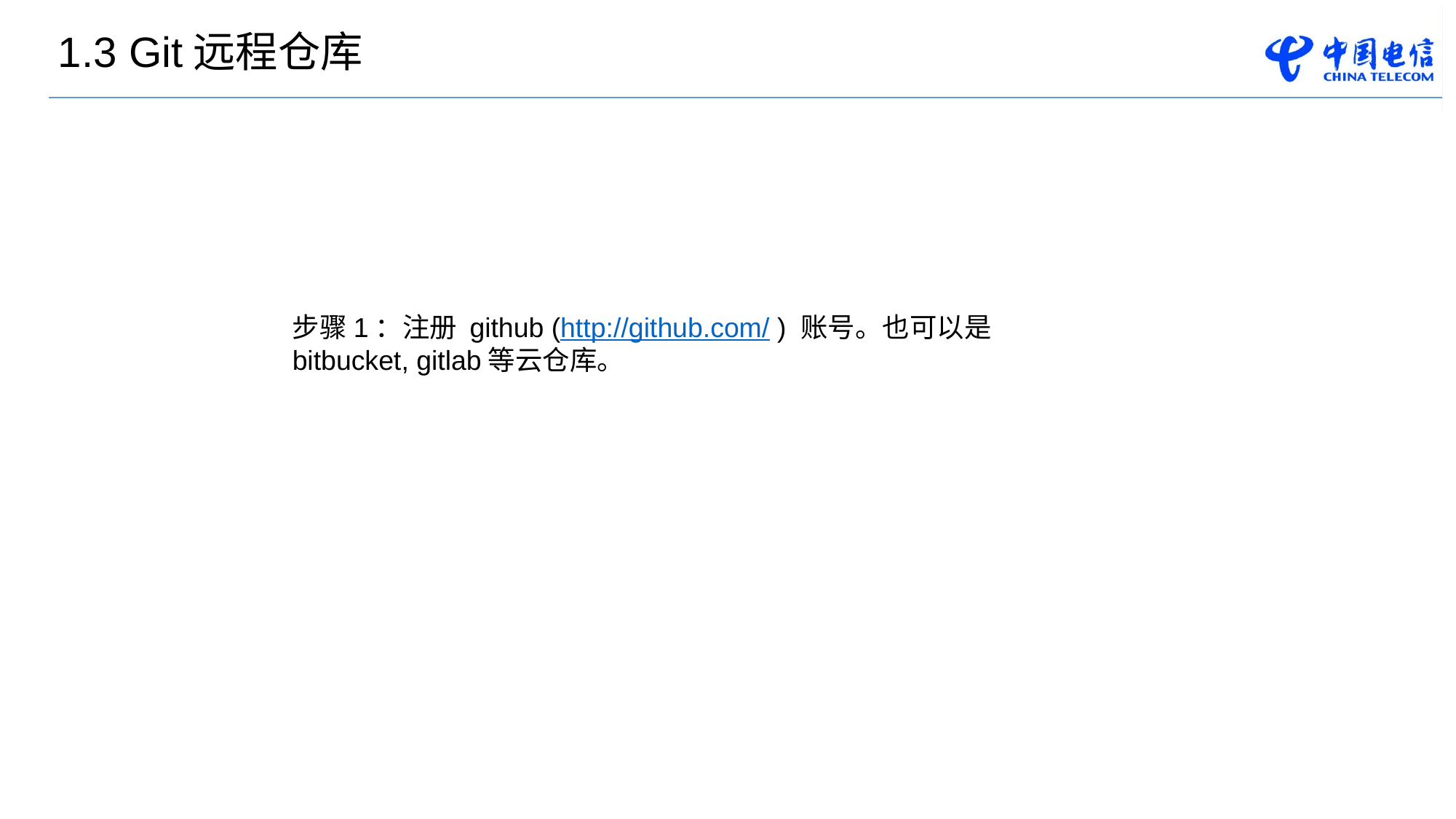

1.3 Git远程仓库
步骤1：注册 github (http://github.com/ ) 账号。也可以是bitbucket, gitlab等云仓库。